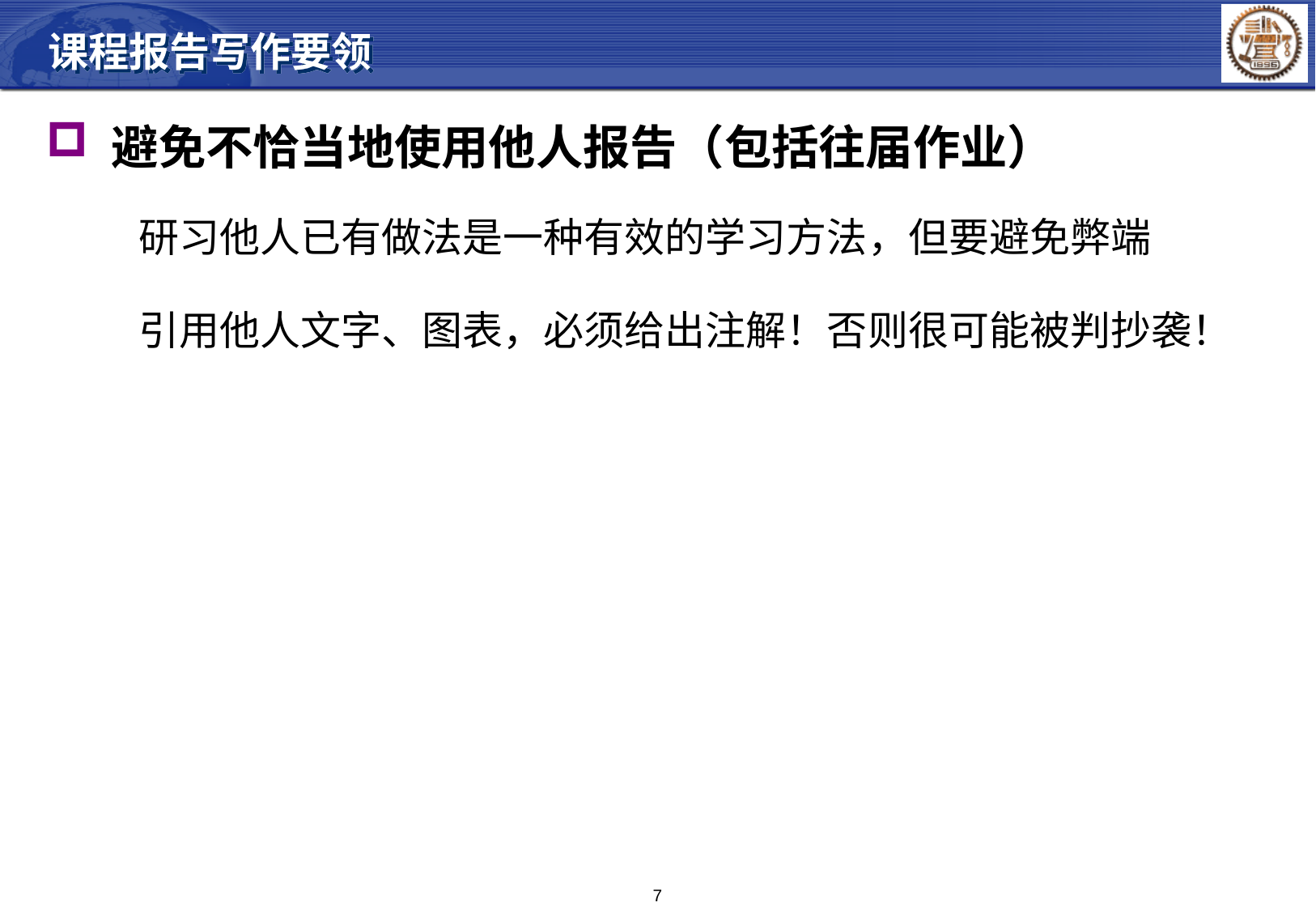

课程报告写作要领
 避免不恰当地使用他人报告（包括往届作业）
研习他人已有做法是一种有效的学习方法，但要避免弊端
引用他人文字、图表，必须给出注解！否则很可能被判抄袭！
7